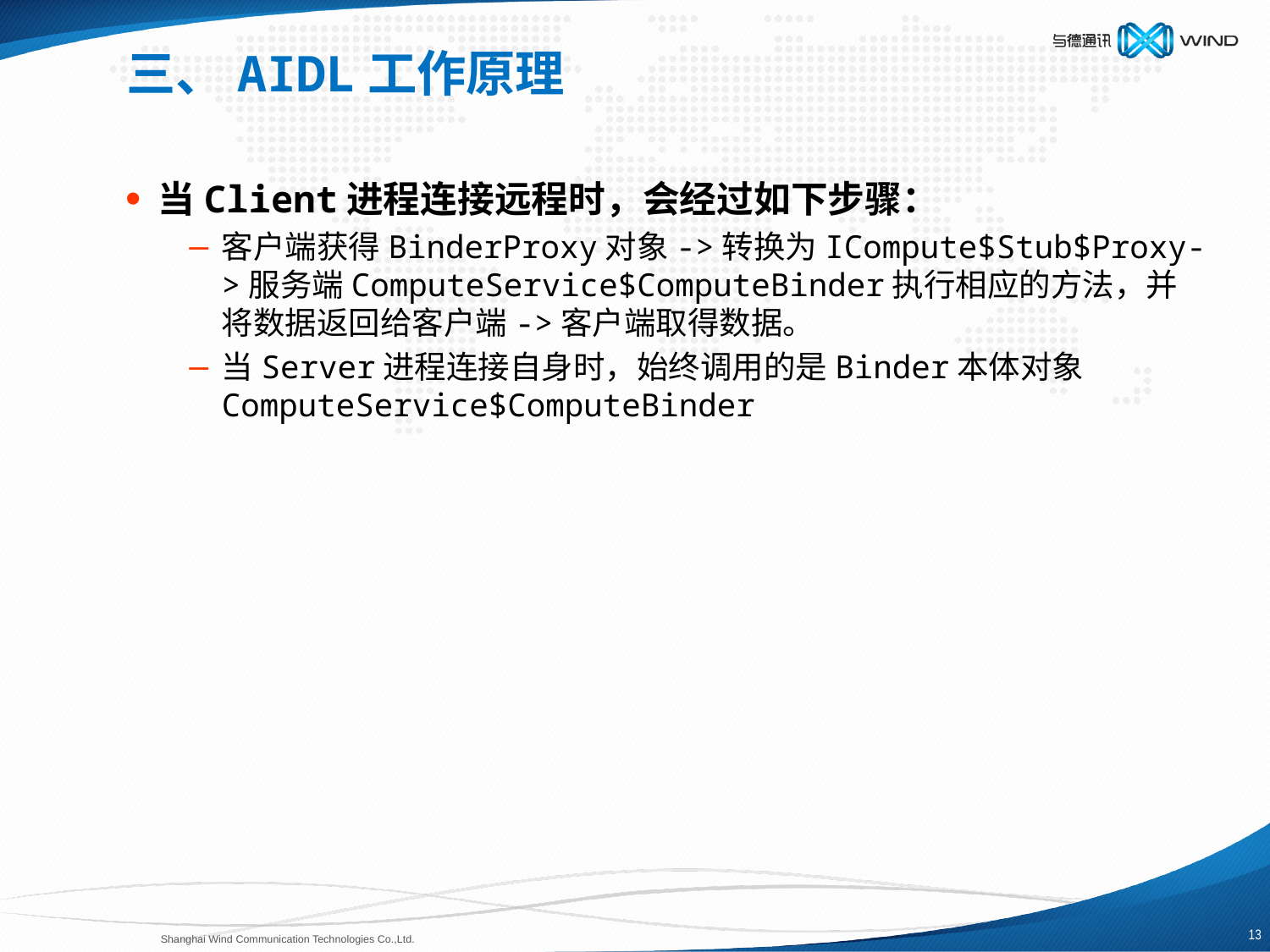

# 三、AIDL工作原理
当Client进程连接远程时，会经过如下步骤：
客户端获得BinderProxy对象->转换为ICompute$Stub$Proxy->服务端ComputeService$ComputeBinder执行相应的方法，并将数据返回给客户端->客户端取得数据。
当Server进程连接自身时，始终调用的是Binder本体对象ComputeService$ComputeBinder
13